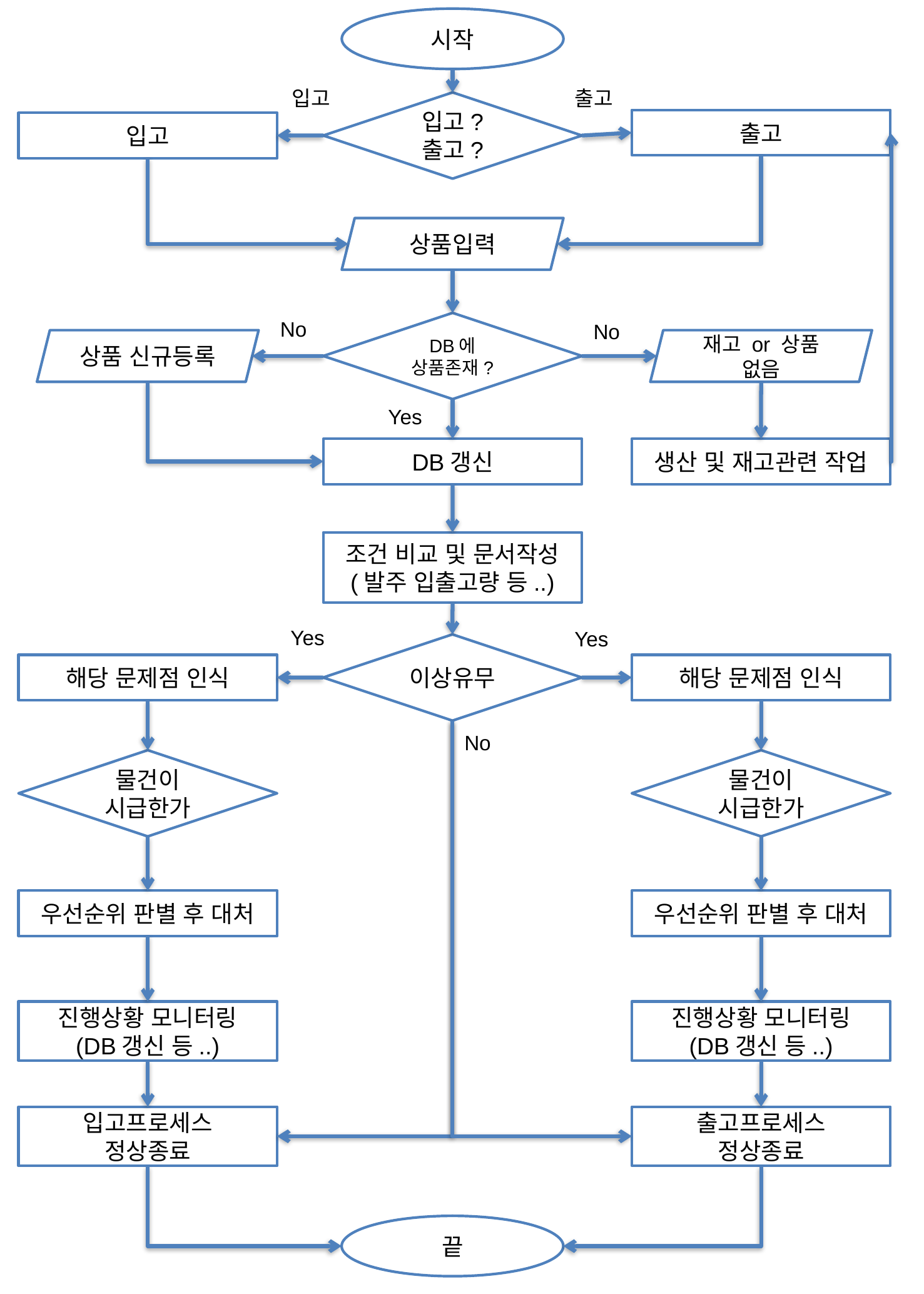

시작
입고
출고
입고?
출고?
출고
입고
상품입력
No
DB에
상품존재?
No
상품 신규등록
재고 or 상품
없음
Yes
DB갱신
생산 및 재고관련 작업
조건 비교 및 문서작성
(발주 입출고량 등..)
Yes
Yes
이상유무
해당 문제점 인식
해당 문제점 인식
No
물건이
시급한가
물건이
시급한가
우선순위 판별 후 대처
우선순위 판별 후 대처
진행상황 모니터링
(DB갱신 등..)
진행상황 모니터링
(DB갱신 등..)
입고프로세스
정상종료
출고프로세스
정상종료
끝